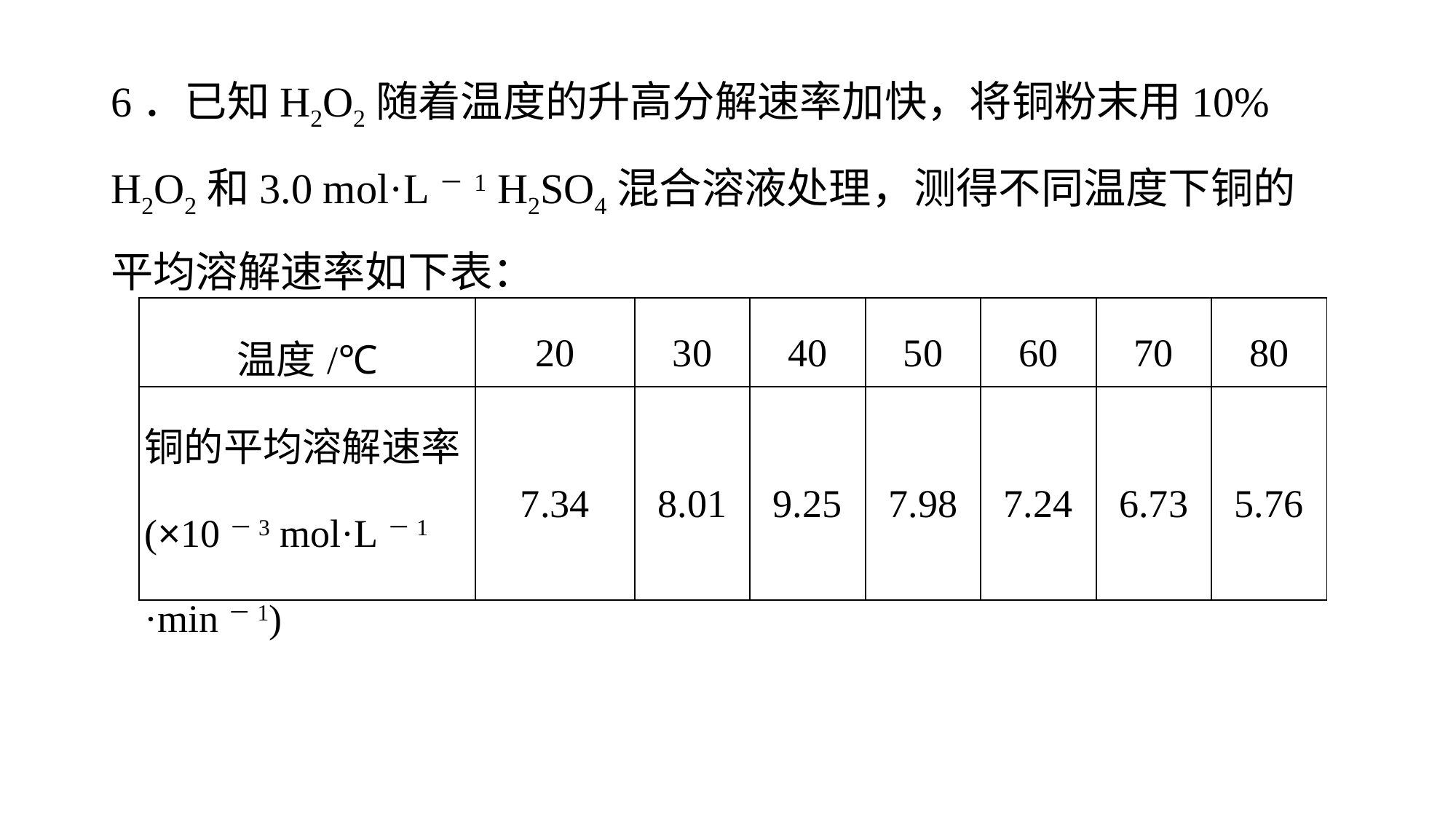

6．已知H2O2随着温度的升高分解速率加快，将铜粉末用10% H2O2和3.0 mol·L－1 H2SO4混合溶液处理，测得不同温度下铜的平均溶解速率如下表：
| 温度/℃ | 20 | 30 | 40 | 50 | 60 | 70 | 80 |
| --- | --- | --- | --- | --- | --- | --- | --- |
| 铜的平均溶解速率 (×10－3 mol·L－1 ·min－1) | 7.34 | 8.01 | 9.25 | 7.98 | 7.24 | 6.73 | 5.76 |